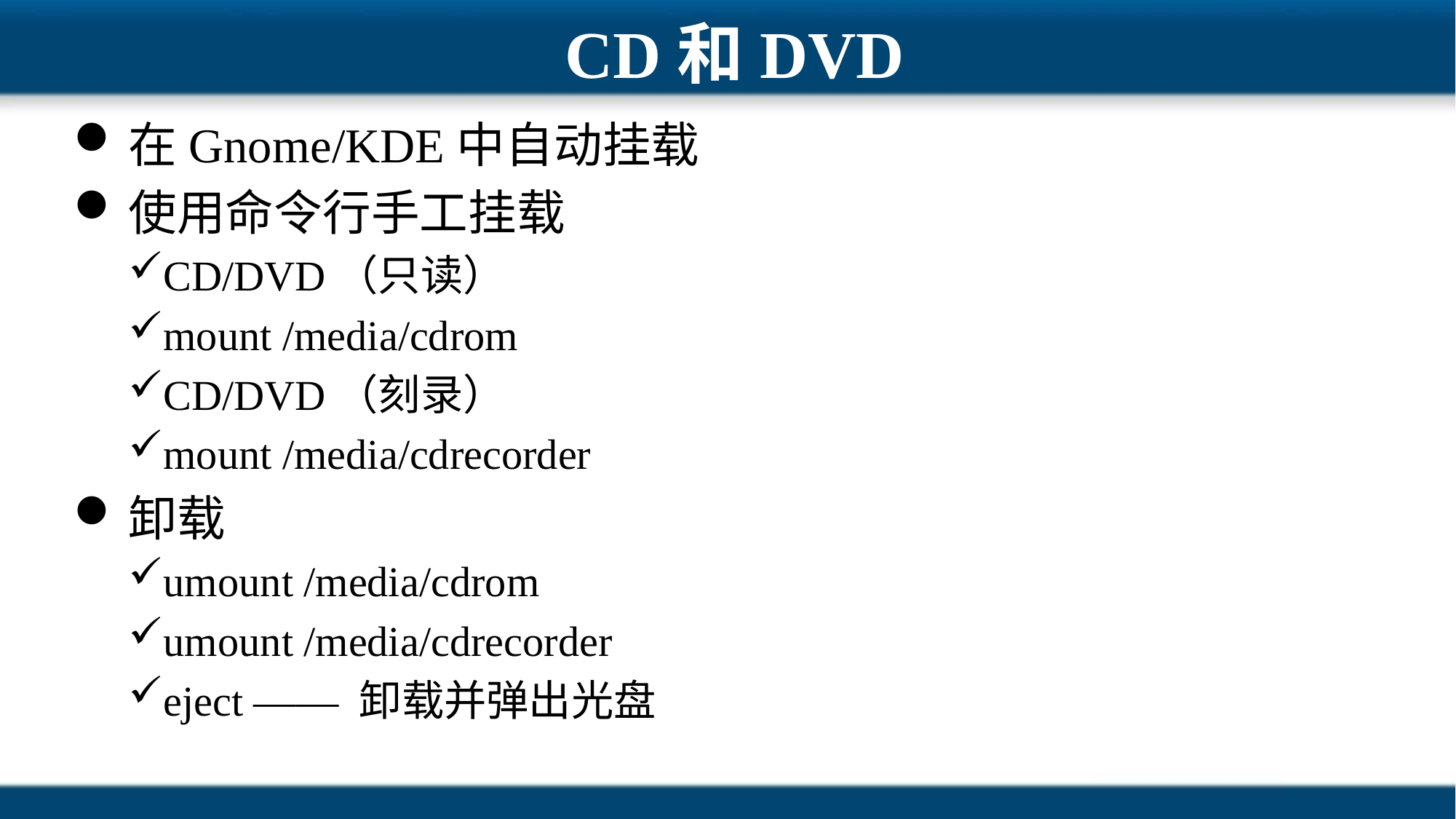

# CD和DVD
在Gnome/KDE中自动挂载
使用命令行手工挂载
CD/DVD（只读）
mount /media/cdrom
CD/DVD（刻录）
mount /media/cdrecorder
卸载
umount /media/cdrom
umount /media/cdrecorder
eject —— 卸载并弹出光盘